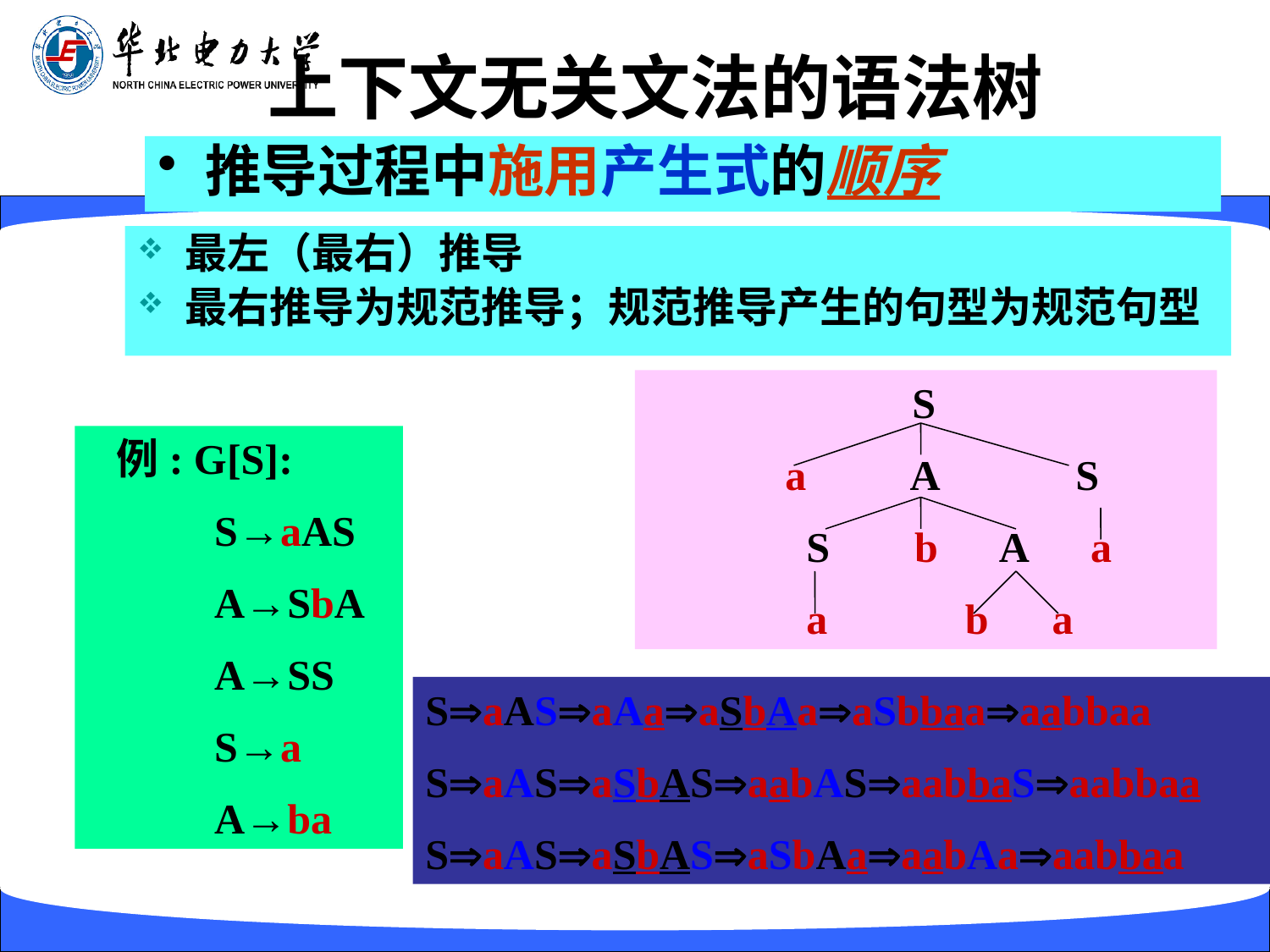

# 上下文无关文法的语法树
推导过程中施用产生式的顺序
最左（最右）推导
最右推导为规范推导；规范推导产生的句型为规范句型
                         S
             a          A             S
               S        b      A      a
               a             b      a

  例: G[S]:
	S→aAS
	A→SbA
	A→SS
	S→a
	A→ba

S⇒aAS⇒aAa⇒aSbAa⇒aSbbaa⇒aabbaa
S⇒aAS⇒aSbAS⇒aabAS⇒aabbaS⇒aabbaa
S⇒aAS⇒aSbAS⇒aSbAa⇒aabAa⇒aabbaa